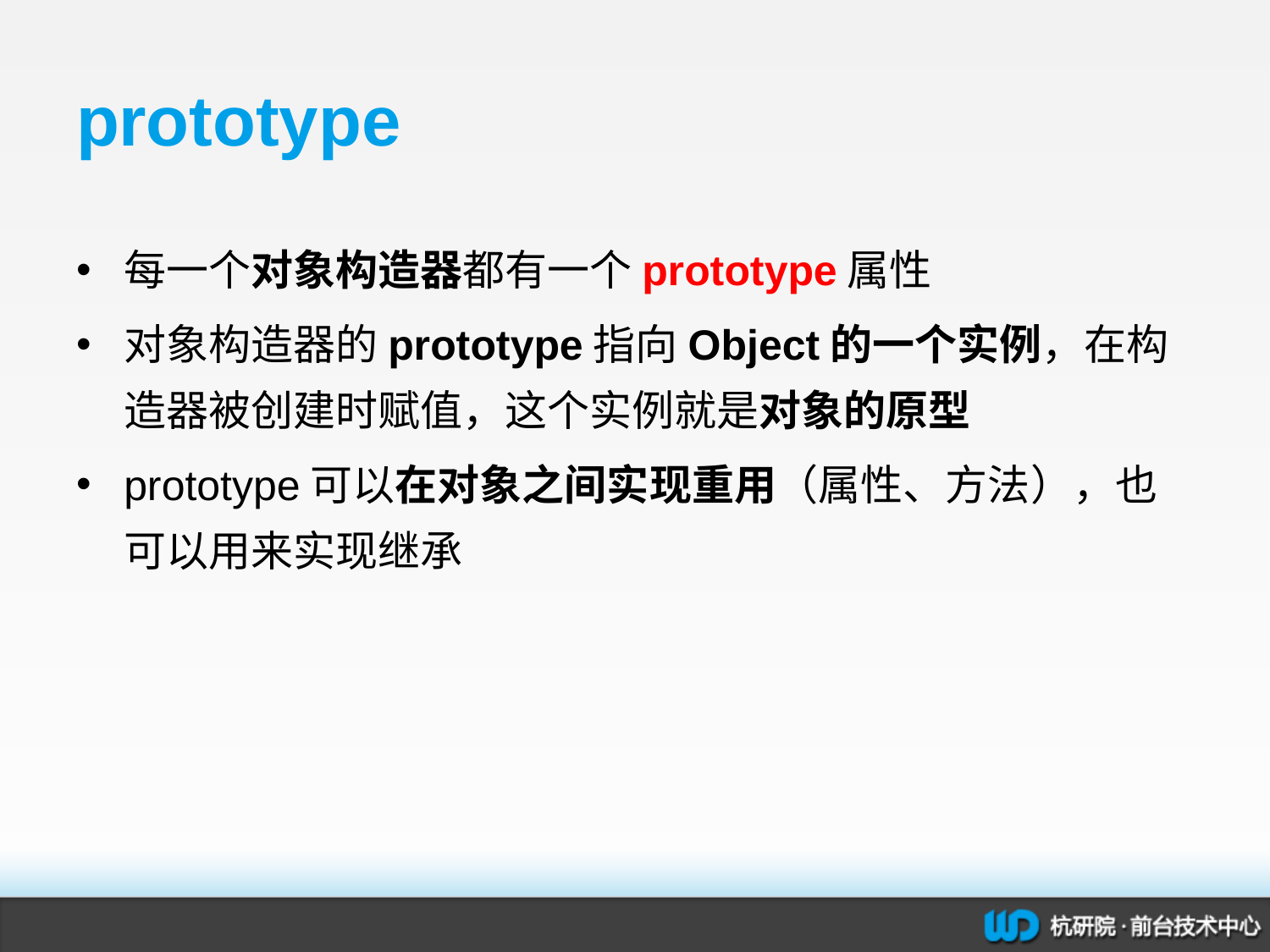

# prototype
每一个对象构造器都有一个prototype属性
对象构造器的prototype指向Object的一个实例，在构造器被创建时赋值，这个实例就是对象的原型
prototype可以在对象之间实现重用（属性、方法），也可以用来实现继承